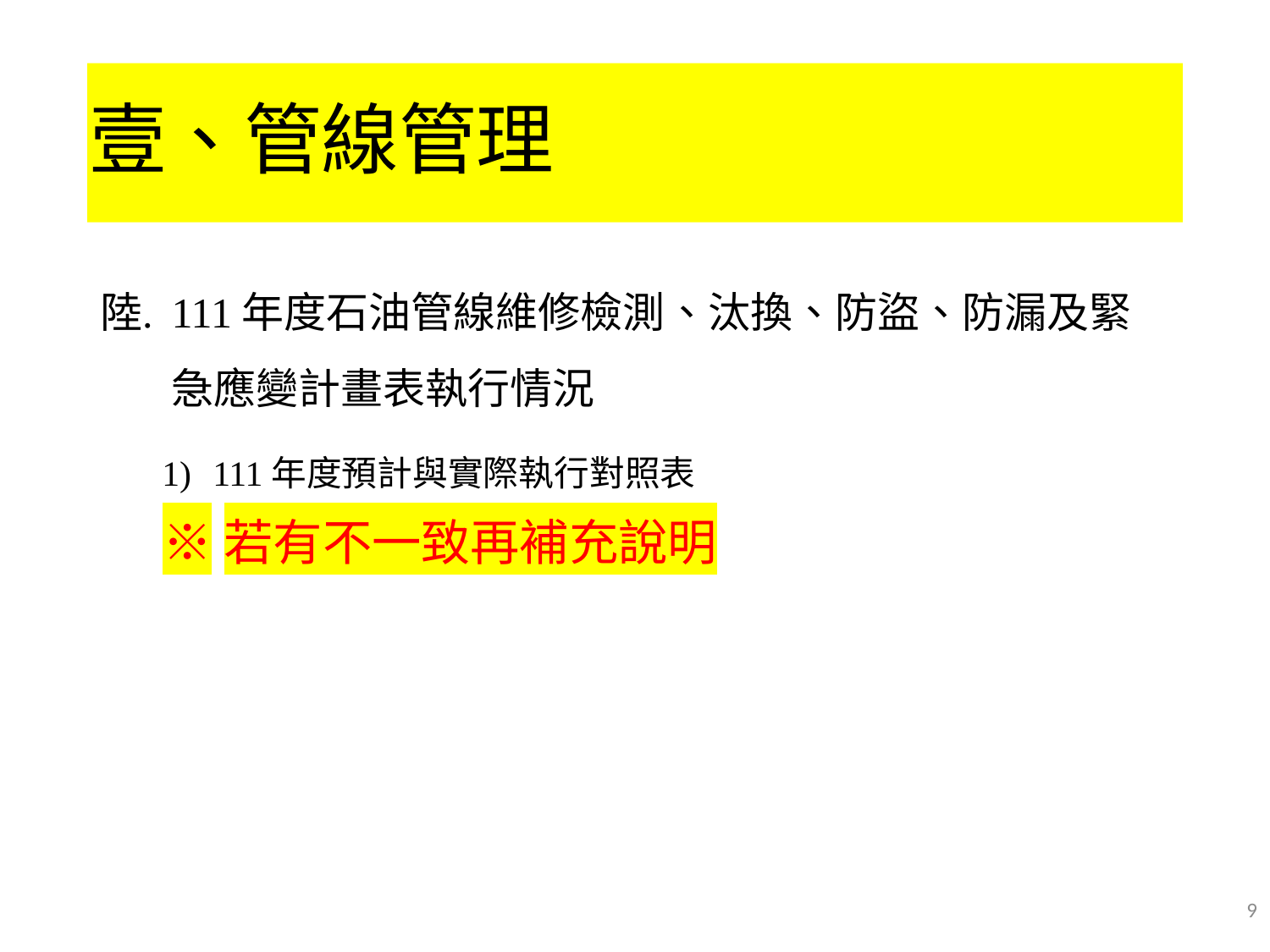

# 壹、管線管理
111年度石油管線維修檢測、汰換、防盜、防漏及緊急應變計畫表執行情況
111年度預計與實際執行對照表
※若有不一致再補充說明
9